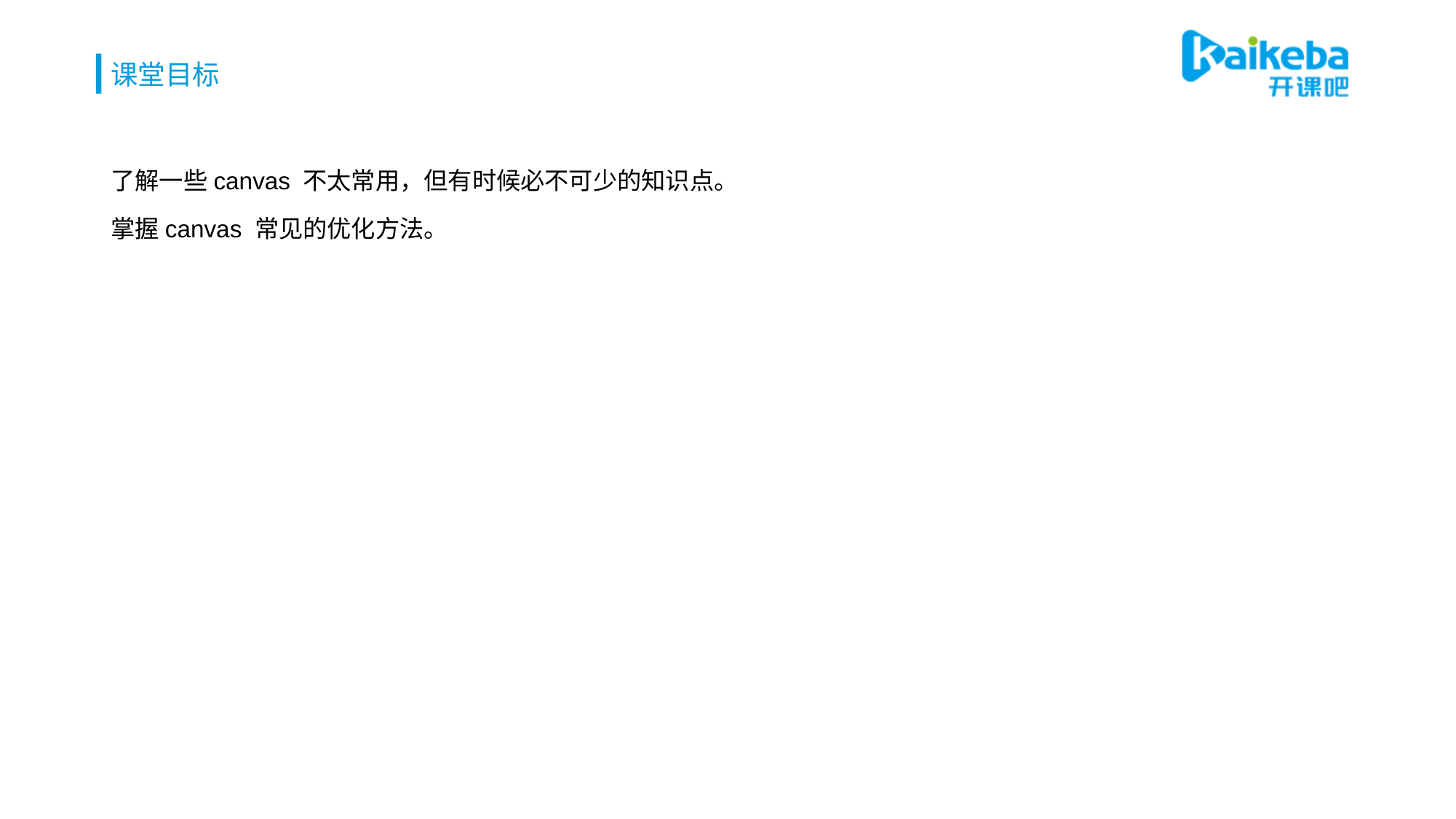

# 课堂目标
了解一些canvas 不太常用，但有时候必不可少的知识点。
掌握canvas 常见的优化方法。